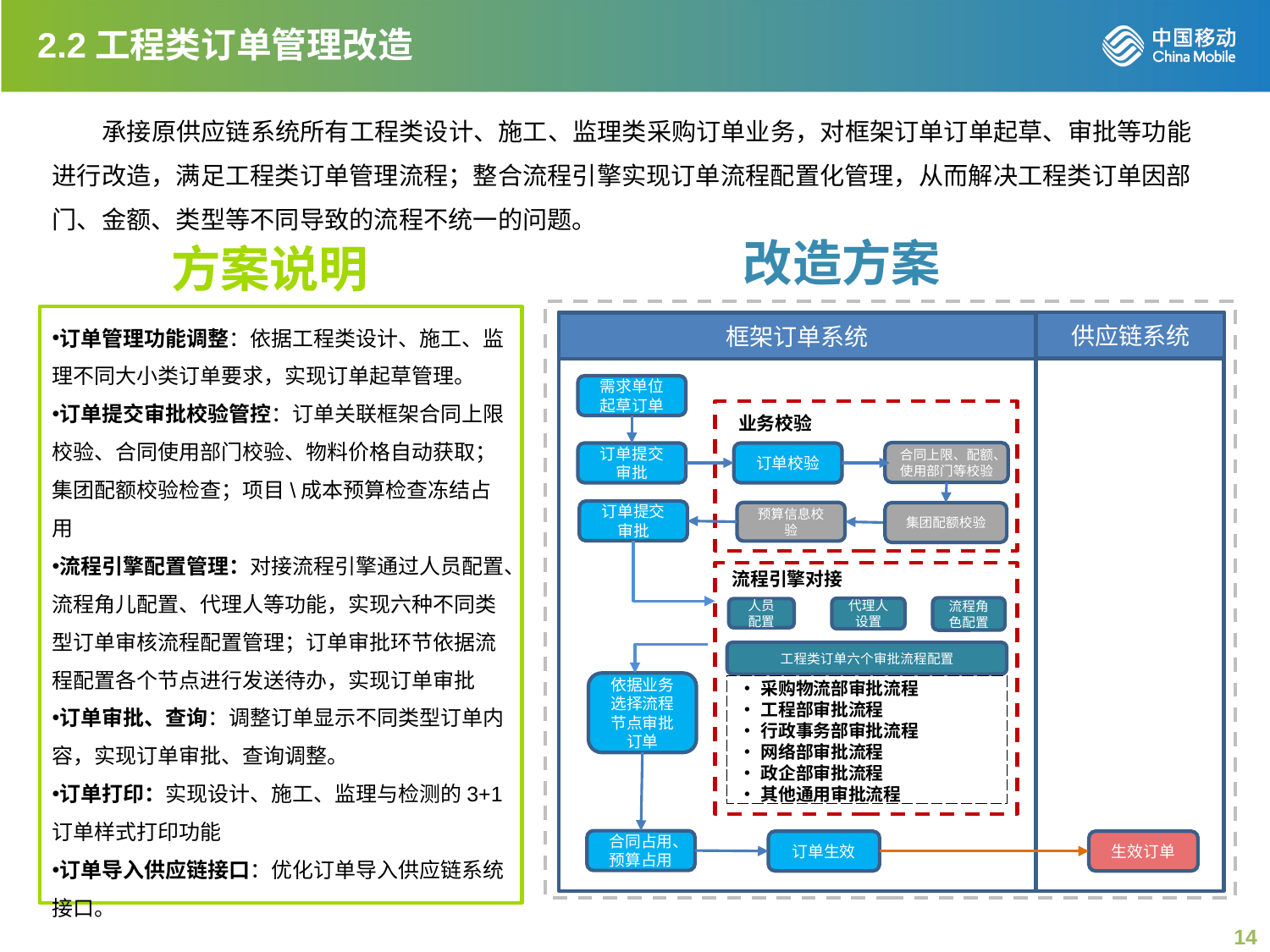

2.2工程类订单管理改造
        承接原供应链系统所有工程类设计、施工、监理类采购订单业务，对框架订单订单起草、审批等功能进行改造，满足工程类订单管理流程；整合流程引擎实现订单流程配置化管理，从而解决工程类订单因部门、金额、类型等不同导致的流程不统一的问题。
改造方案
方案说明

订单管理功能调整：依据工程类设计、施工、监理不同大小类订单要求，实现订单起草管理。
订单提交审批校验管控：订单关联框架合同上限校验、合同使用部门校验、物料价格自动获取；集团配额校验检查；项目\成本预算检查冻结占用
流程引擎配置管理：对接流程引擎通过人员配置、流程角儿配置、代理人等功能，实现六种不同类型订单审核流程配置管理；订单审批环节依据流程配置各个节点进行发送待办，实现订单审批
订单审批、查询：调整订单显示不同类型订单内容，实现订单审批、查询调整。
订单打印：实现设计、施工、监理与检测的3+1订单样式打印功能
订单导入供应链接口：优化订单导入供应链系统接口。

供应链系统

框架订单系统
需求单位起草订单

业务校验
合同上限、配额、使用部门等校验
订单提交审批
订单校验
订单提交审批
预算信息校验
集团配额校验
流程引擎对接

流程角色配置
代理人设置
人员配置
工程类订单六个审批流程配置
•采购物流部审批流程
•工程部审批流程
•行政事务部审批流程
•网络部审批流程
•政企部审批流程
•其他通用审批流程

依据业务选择流程节点审批订单

合同占用、预算占用
订单生效
生效订单